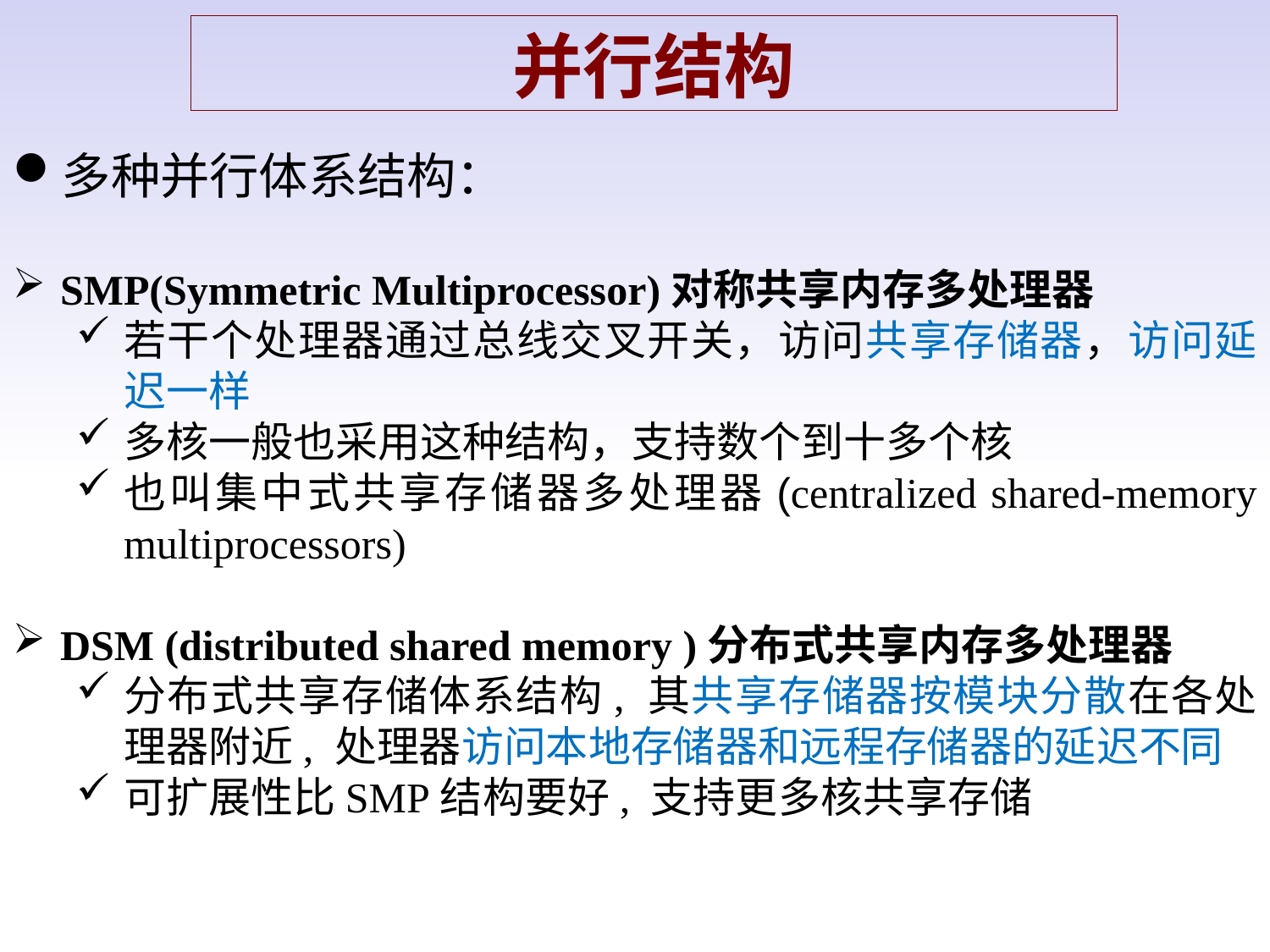

并行结构
多种并行体系结构：

SMP(Symmetric Multiprocessor)对称共享内存多处理器
若干个处理器通过总线交叉开关，访问共享存储器，访问延迟一样
多核一般也采用这种结构，支持数个到十多个核
也叫集中式共享存储器多处理器(centralized shared-memory multiprocessors)

DSM (distributed shared memory )分布式共享内存多处理器
分布式共享存储体系结构, 其共享存储器按模块分散在各处理器附近, 处理器访问本地存储器和远程存储器的延迟不同
可扩展性比SMP结构要好, 支持更多核共享存储